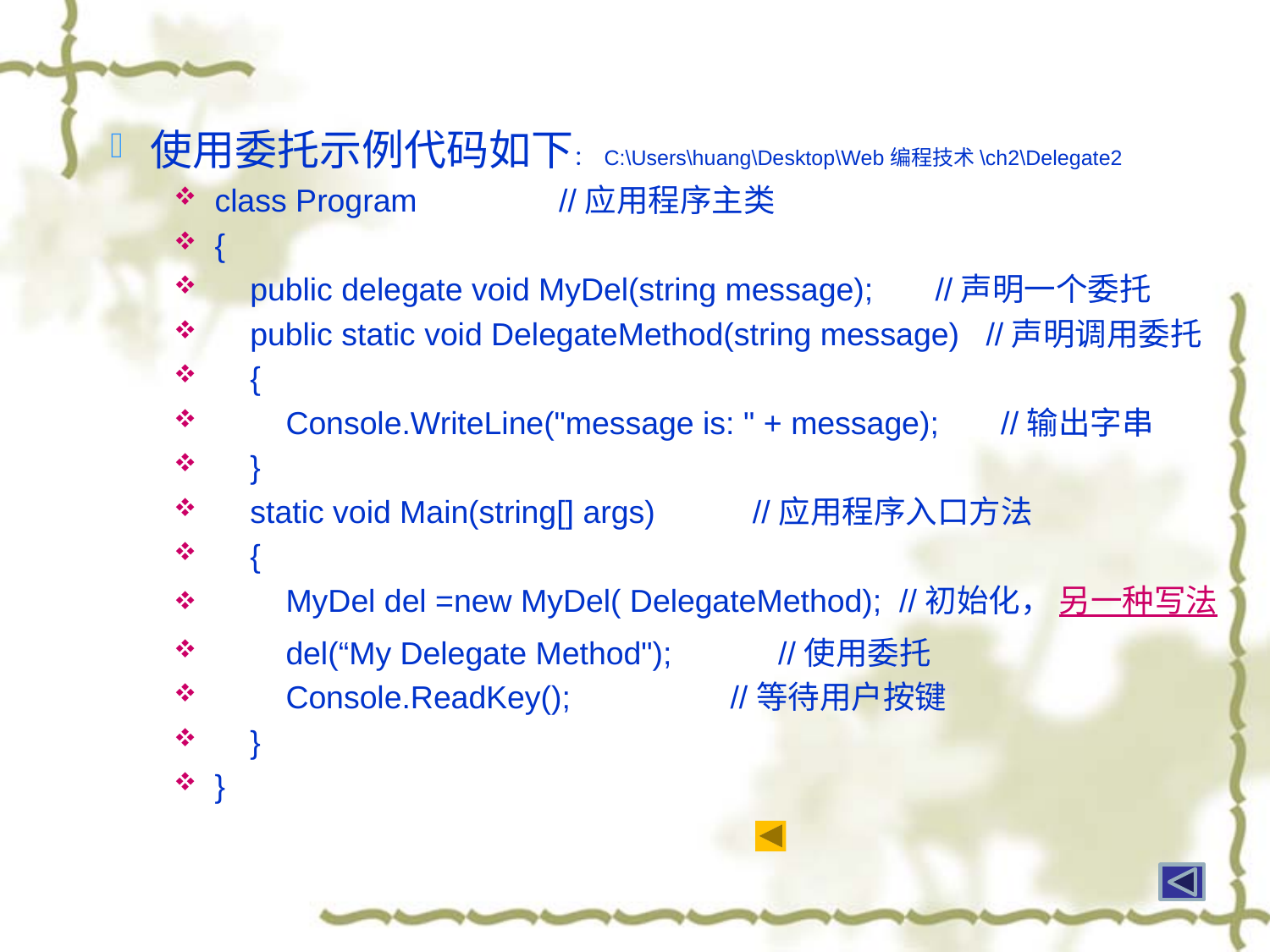

使用委托示例代码如下： C:\Users\huang\Desktop\Web编程技术\ch2\Delegate2
 class Program                //应用程序主类
 {
     public delegate void MyDel(string message);       //声明一个委托
     public static void DelegateMethod(string message)   //声明调用委托
     {
         Console.WriteLine("message is: " + message);       //输出字串
     }
     static void Main(string[] args)           //应用程序入口方法
     {
         MyDel del =new MyDel( DelegateMethod);  //初始化， 另一种写法
         del(“My Delegate Method");            //使用委托
         Console.ReadKey();                  //等待用户按键
     }
 }